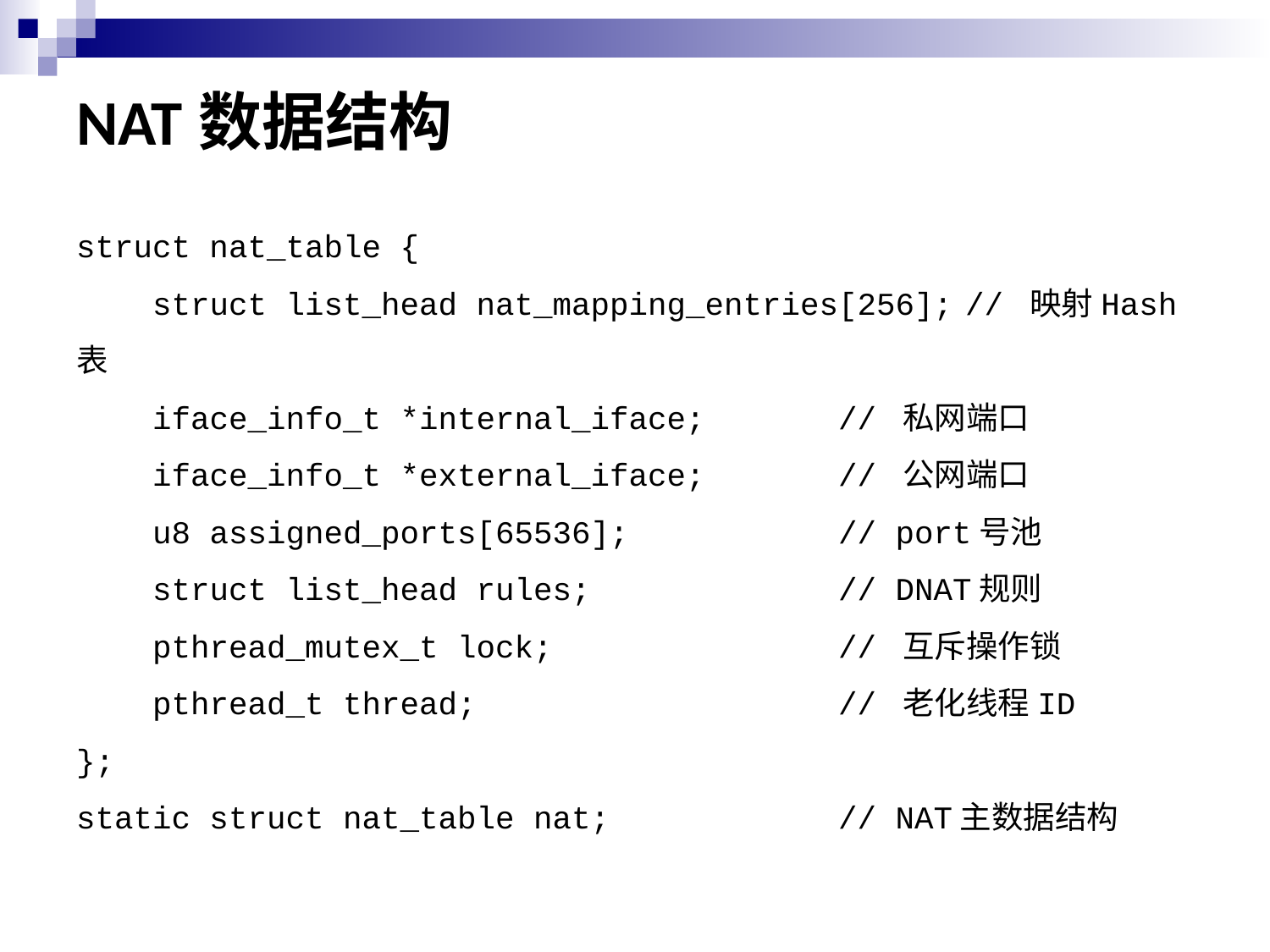

# NAT数据结构
struct nat_table {
    struct list_head nat_mapping_entries[256];	// 映射Hash表
    iface_info_t *internal_iface;		// 私网端口
    iface_info_t *external_iface;		// 公网端口
    u8 assigned_ports[65536];		// port号池
    struct list_head rules;             // DNAT规则
    pthread_mutex_t lock;			// 互斥操作锁
    pthread_t thread;			// 老化线程ID
};
static struct nat_table nat;		// NAT主数据结构
14